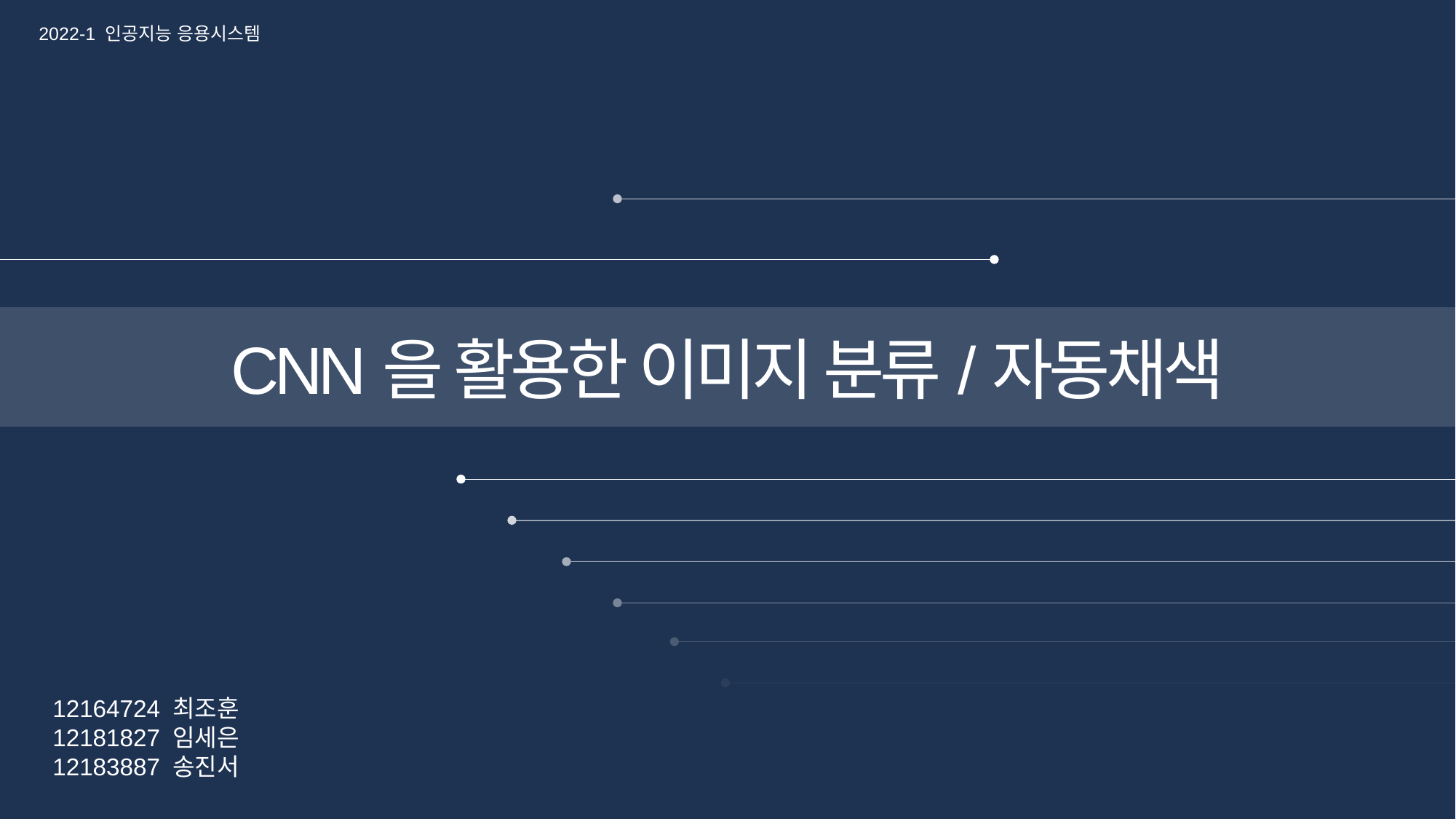

2022-1 인공지능 응용시스템

CNN을 활용한 이미지 분류/자동채색
12164724 최조훈
12181827 임세은
12183887 송진서